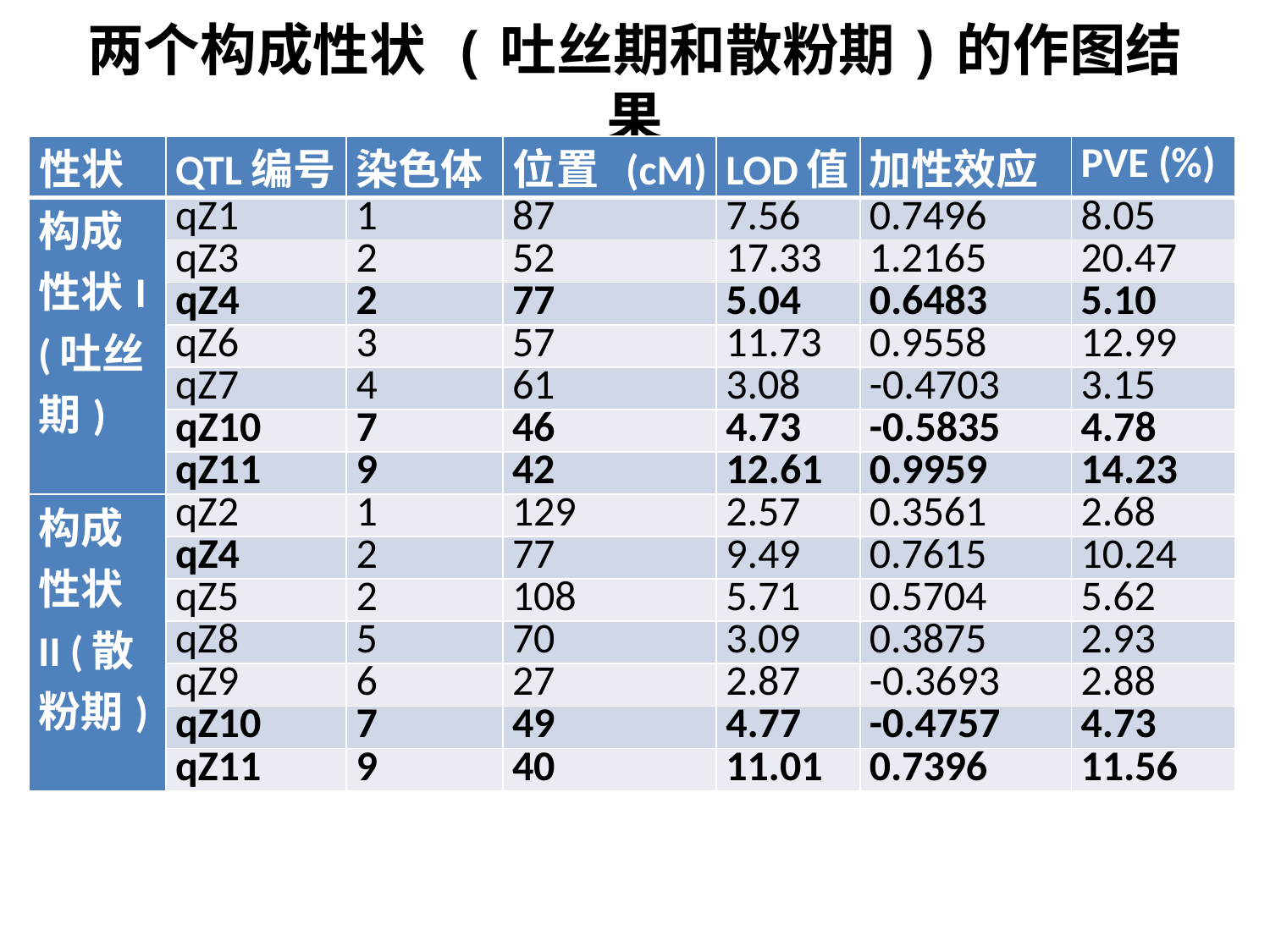

# 两个构成性状 (吐丝期和散粉期)的作图结果
| 性状 | QTL编号 | 染色体 | 位置 (cM) | LOD值 | 加性效应 | PVE (%) |
| --- | --- | --- | --- | --- | --- | --- |
| 构成性状I (吐丝期) | qZ1 | 1 | 87 | 7.56 | 0.7496 | 8.05 |
|  | qZ3 | 2 | 52 | 17.33 | 1.2165 | 20.47 |
|  | qZ4 | 2 | 77 | 5.04 | 0.6483 | 5.10 |
|  | qZ6 | 3 | 57 | 11.73 | 0.9558 | 12.99 |
|  | qZ7 | 4 | 61 | 3.08 | -0.4703 | 3.15 |
|  | qZ10 | 7 | 46 | 4.73 | -0.5835 | 4.78 |
|  | qZ11 | 9 | 42 | 12.61 | 0.9959 | 14.23 |
| 构成性状II (散粉期) | qZ2 | 1 | 129 | 2.57 | 0.3561 | 2.68 |
|  | qZ4 | 2 | 77 | 9.49 | 0.7615 | 10.24 |
|  | qZ5 | 2 | 108 | 5.71 | 0.5704 | 5.62 |
|  | qZ8 | 5 | 70 | 3.09 | 0.3875 | 2.93 |
|  | qZ9 | 6 | 27 | 2.87 | -0.3693 | 2.88 |
|  | qZ10 | 7 | 49 | 4.77 | -0.4757 | 4.73 |
|  | qZ11 | 9 | 40 | 11.01 | 0.7396 | 11.56 |